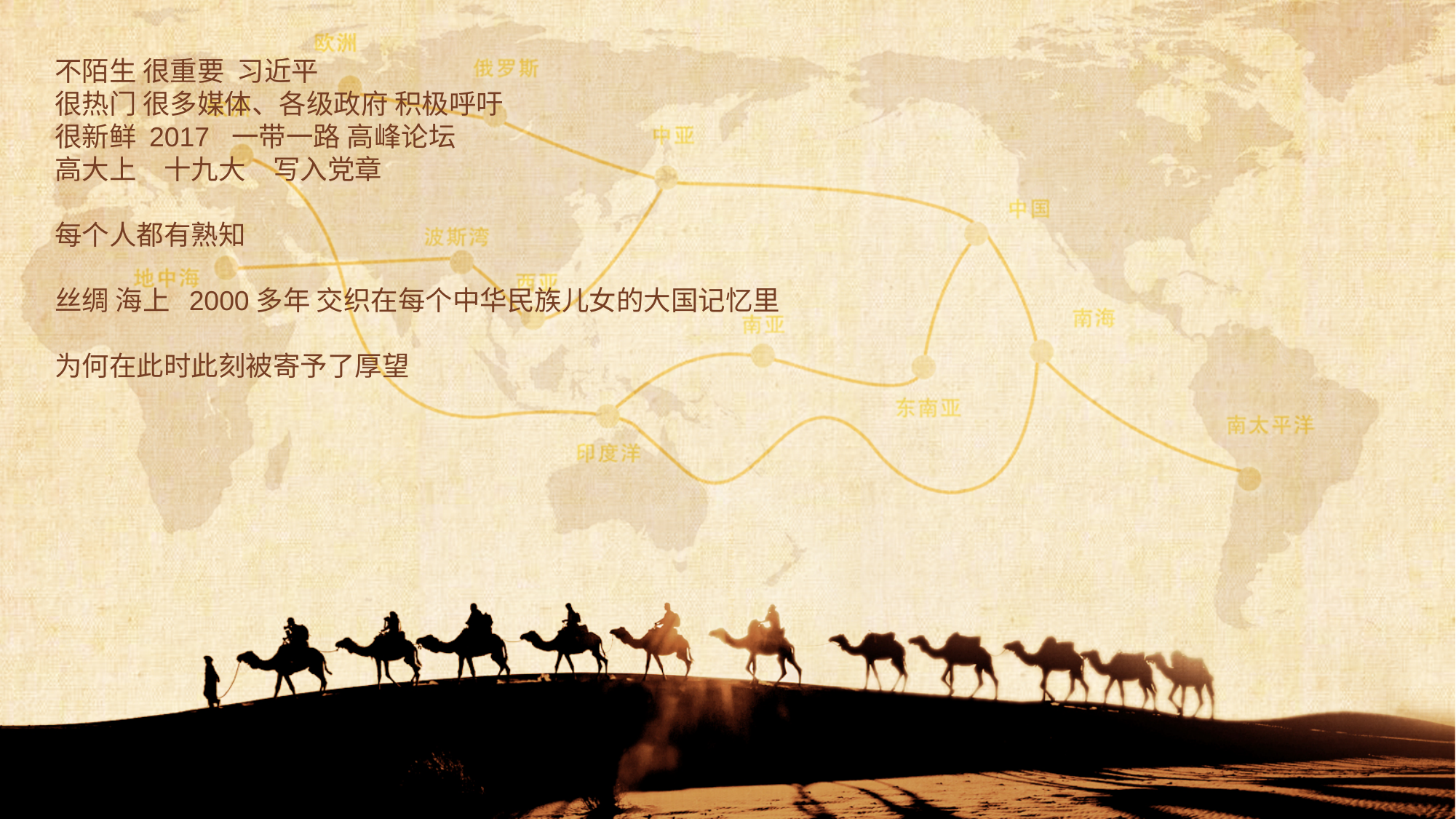

不陌生 很重要  习近平
很热门 很多媒体、各级政府 积极呼吁
很新鲜 2017  一带一路 高峰论坛
高大上 	十九大 	写入党章

每个人都有熟知

丝绸 海上  2000多年 交织在每个中华民族儿女的大国记忆里

为何在此时此刻被寄予了厚望